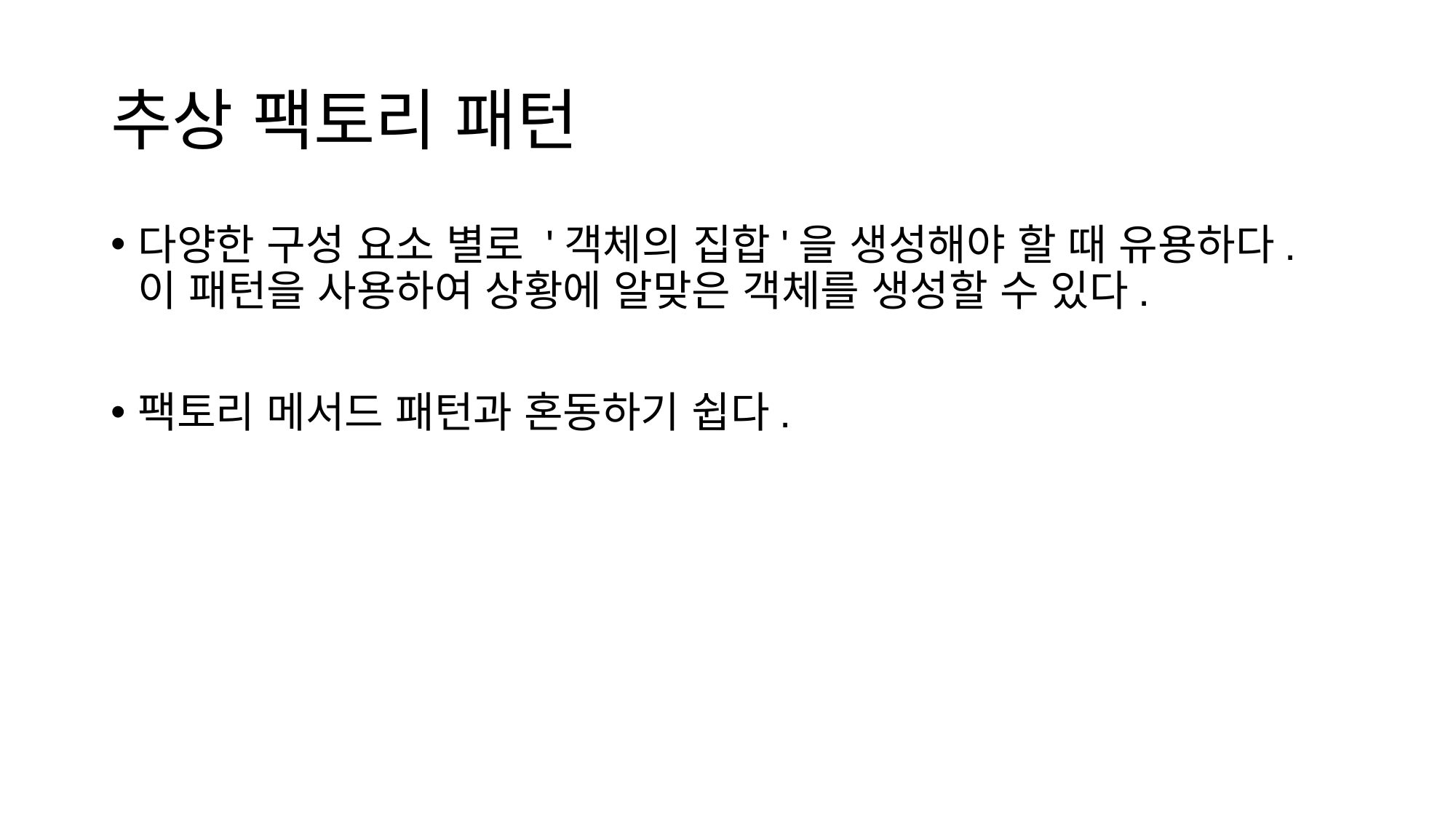

# 추상 팩토리 패턴
다양한 구성 요소 별로 '객체의 집합'을 생성해야 할 때 유용하다. 이 패턴을 사용하여 상황에 알맞은 객체를 생성할 수 있다.

팩토리 메서드 패턴과 혼동하기 쉽다.